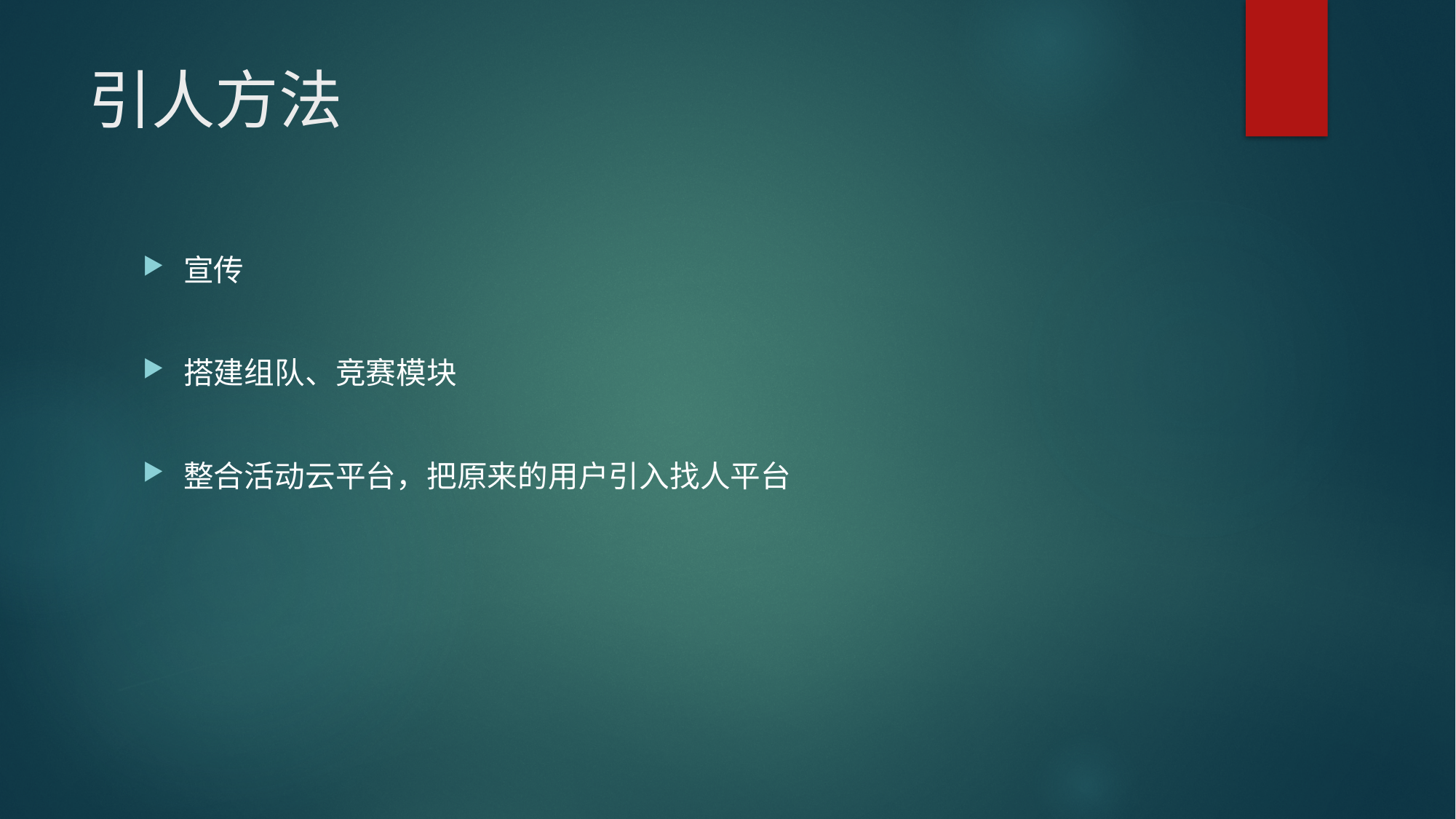

# 引人方法
宣传

搭建组队、竞赛模块

整合活动云平台，把原来的用户引入找人平台